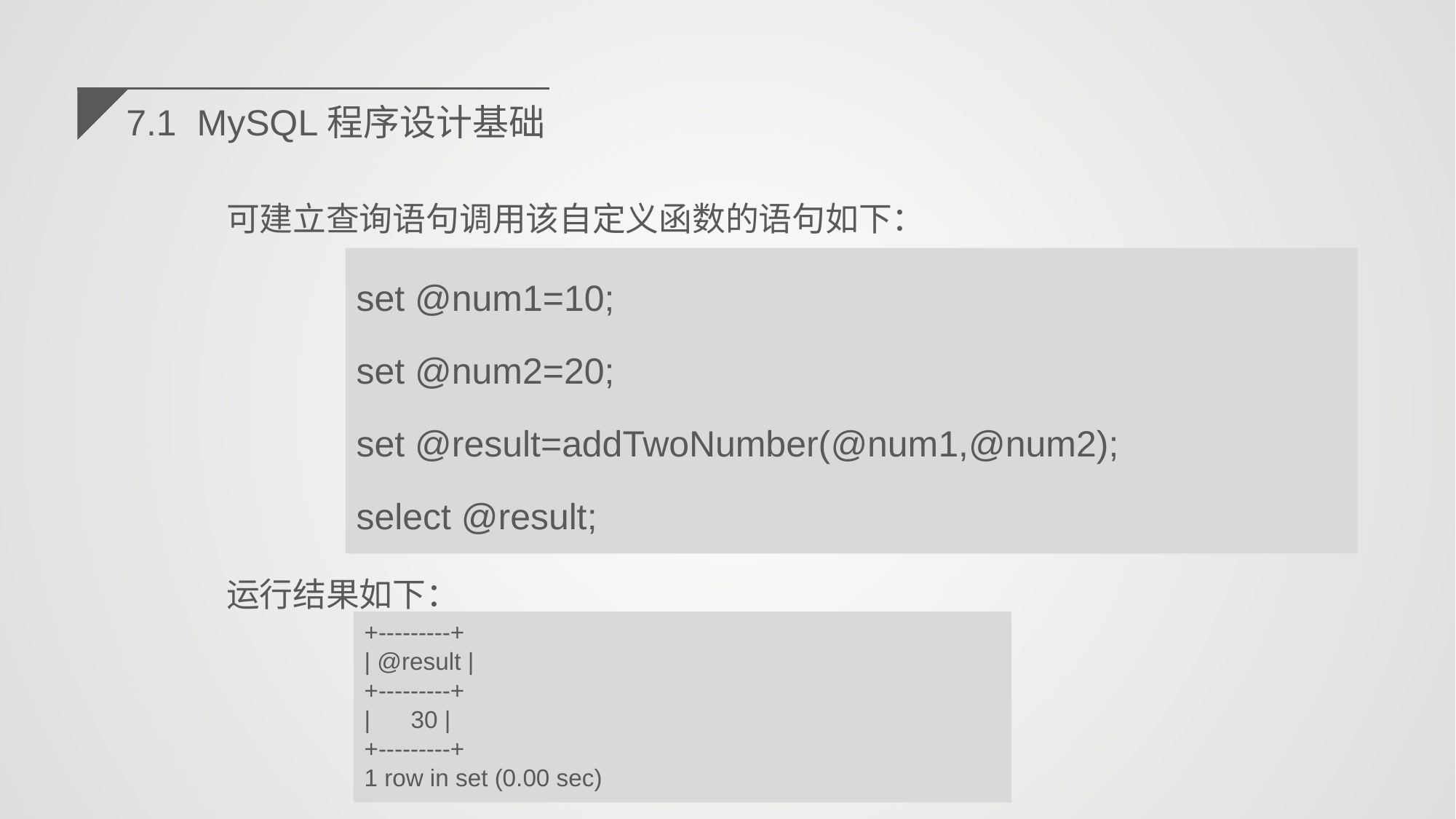

7.1  MySQL程序设计基础

可建立查询语句调用该自定义函数的语句如下：

运行结果如下：

set @num1=10;
set @num2=20;
set @result=addTwoNumber(@num1,@num2);
select @result;
+---------+
| @result |
+---------+
|      30 |
+---------+
1 row in set (0.00 sec)